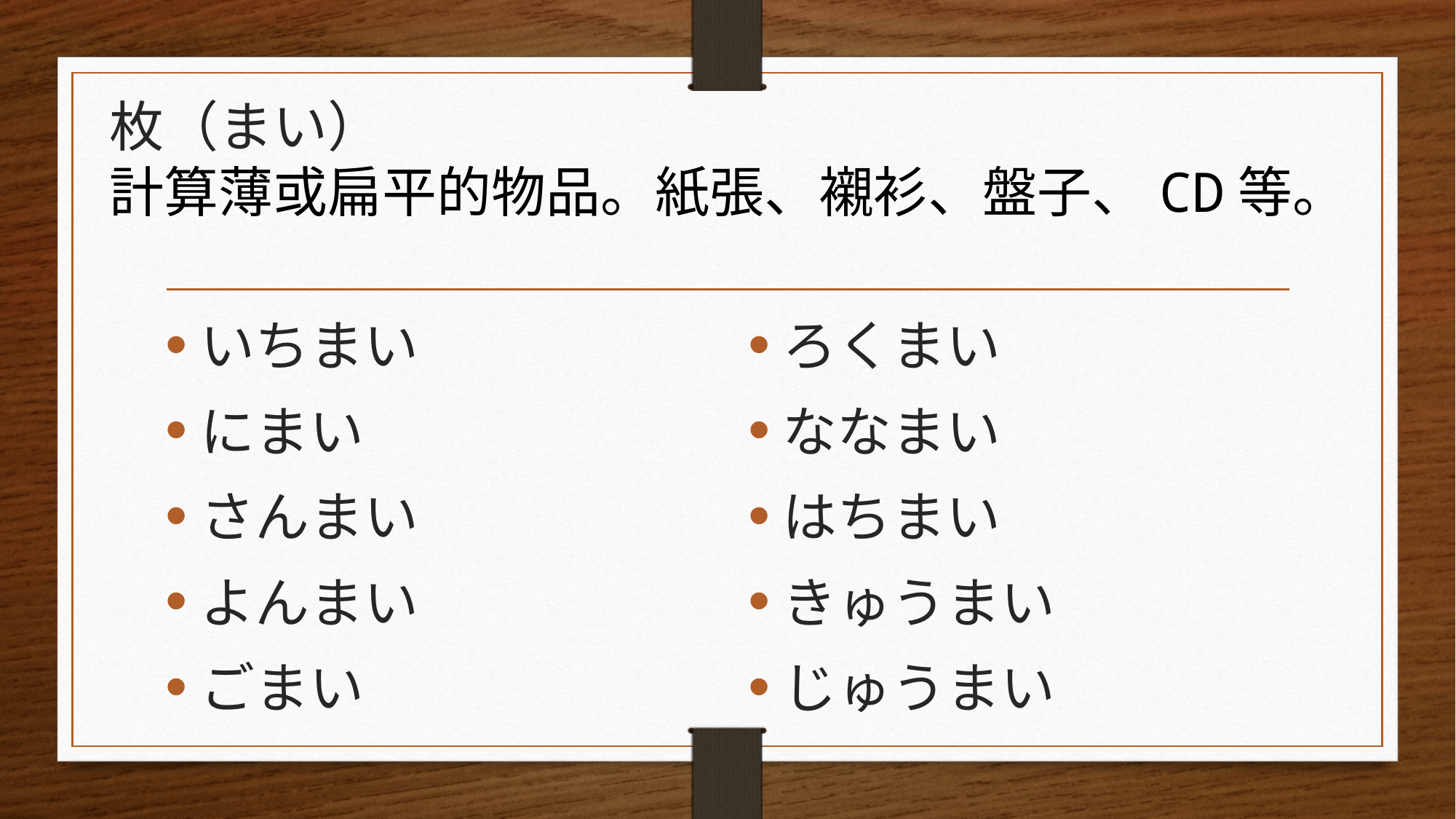

# 枚（まい） 計算薄或扁平的物品。紙張、襯衫、盤子、CD等。
いちまい
にまい
さんまい
よんまい
ごまい

ろくまい
ななまい
はちまい
きゅうまい
じゅうまい